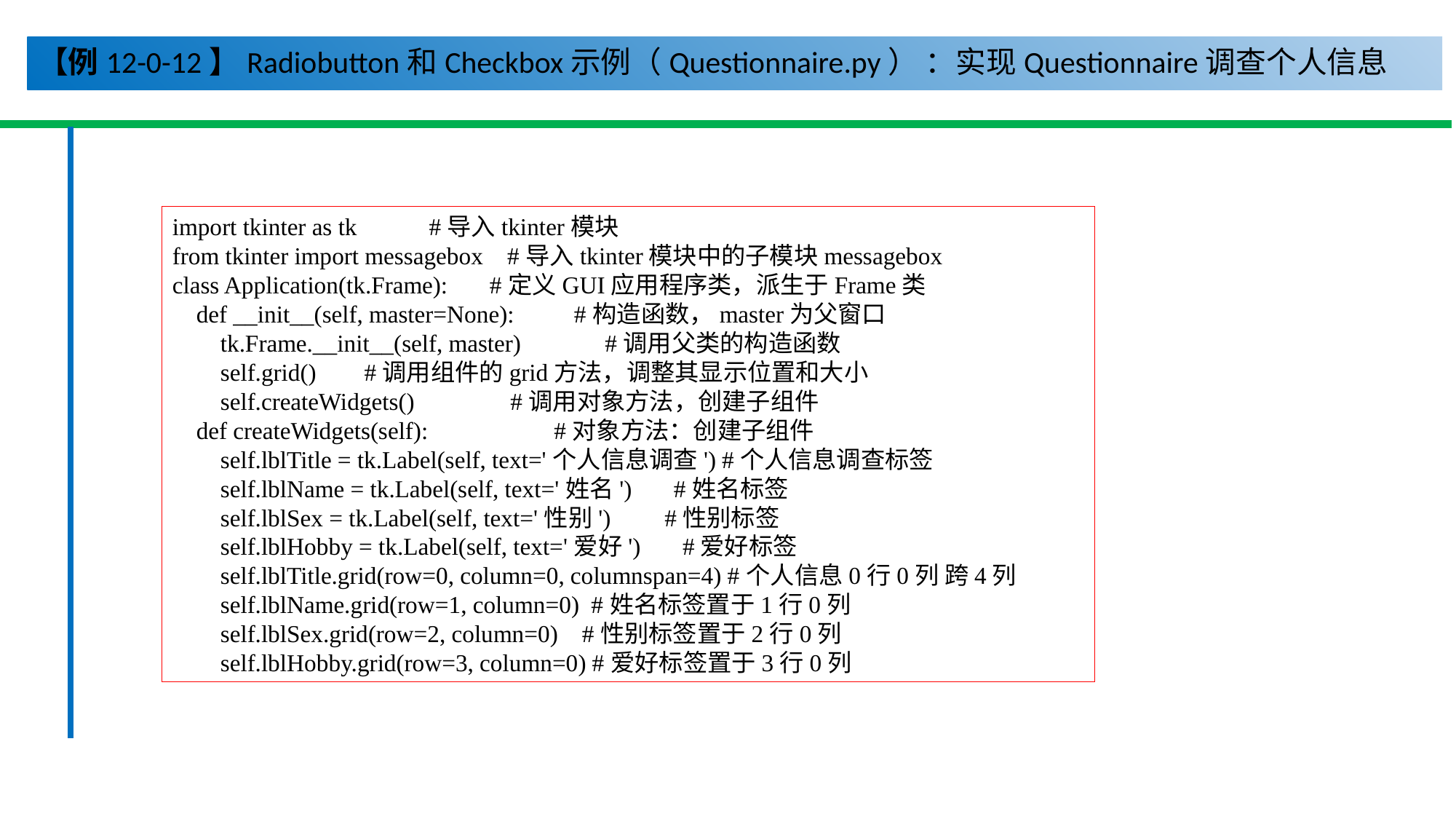

# 【例12-0-12】Radiobutton和Checkbox示例（Questionnaire.py） ：实现Questionnaire调查个人信息
import tkinter as tk            #导入tkinter模块
from tkinter import messagebox    #导入tkinter模块中的子模块messagebox
class Application(tk.Frame):       #定义GUI应用程序类，派生于Frame类
    def __init__(self, master=None):          #构造函数，master为父窗口
        tk.Frame.__init__(self, master)              #调用父类的构造函数
        self.grid()        #调用组件的grid方法，调整其显示位置和大小
        self.createWidgets()                #调用对象方法，创建子组件
    def createWidgets(self):                     #对象方法：创建子组件
        self.lblTitle = tk.Label(self, text='个人信息调查') #个人信息调查标签
        self.lblName = tk.Label(self, text='姓名')       #姓名标签
        self.lblSex = tk.Label(self, text='性别')         #性别标签
        self.lblHobby = tk.Label(self, text='爱好')       #爱好标签
        self.lblTitle.grid(row=0, column=0, columnspan=4) #个人信息0行0列 跨4列
        self.lblName.grid(row=1, column=0)  #姓名标签置于1行0列
        self.lblSex.grid(row=2, column=0)    #性别标签置于2行0列
        self.lblHobby.grid(row=3, column=0) #爱好标签置于3行0列